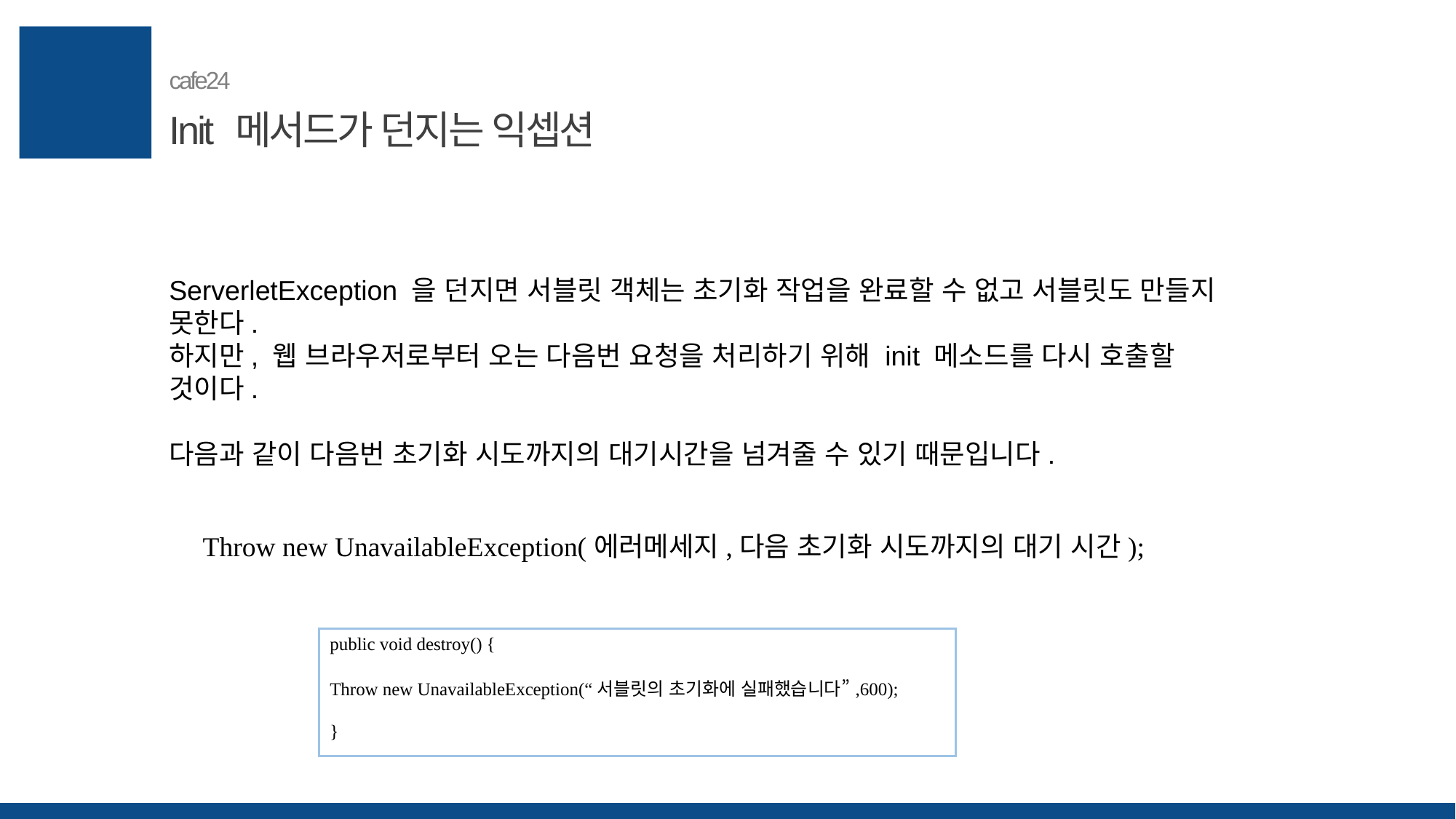

cafe24
Init 메서드가 던지는 익셉션
ServerletException 을 던지면 서블릿 객체는 초기화 작업을 완료할 수 없고 서블릿도 만들지 못한다.
하지만, 웹 브라우저로부터 오는 다음번 요청을 처리하기 위해 init 메소드를 다시 호출할 것이다.

다음과 같이 다음번 초기화 시도까지의 대기시간을 넘겨줄 수 있기 때문입니다.
Throw new UnavailableException(에러메세지,다음 초기화 시도까지의 대기 시간);
| public void destroy() { Throw new UnavailableException(“서블릿의 초기화에 실패했습니다”,600); } |
| --- |